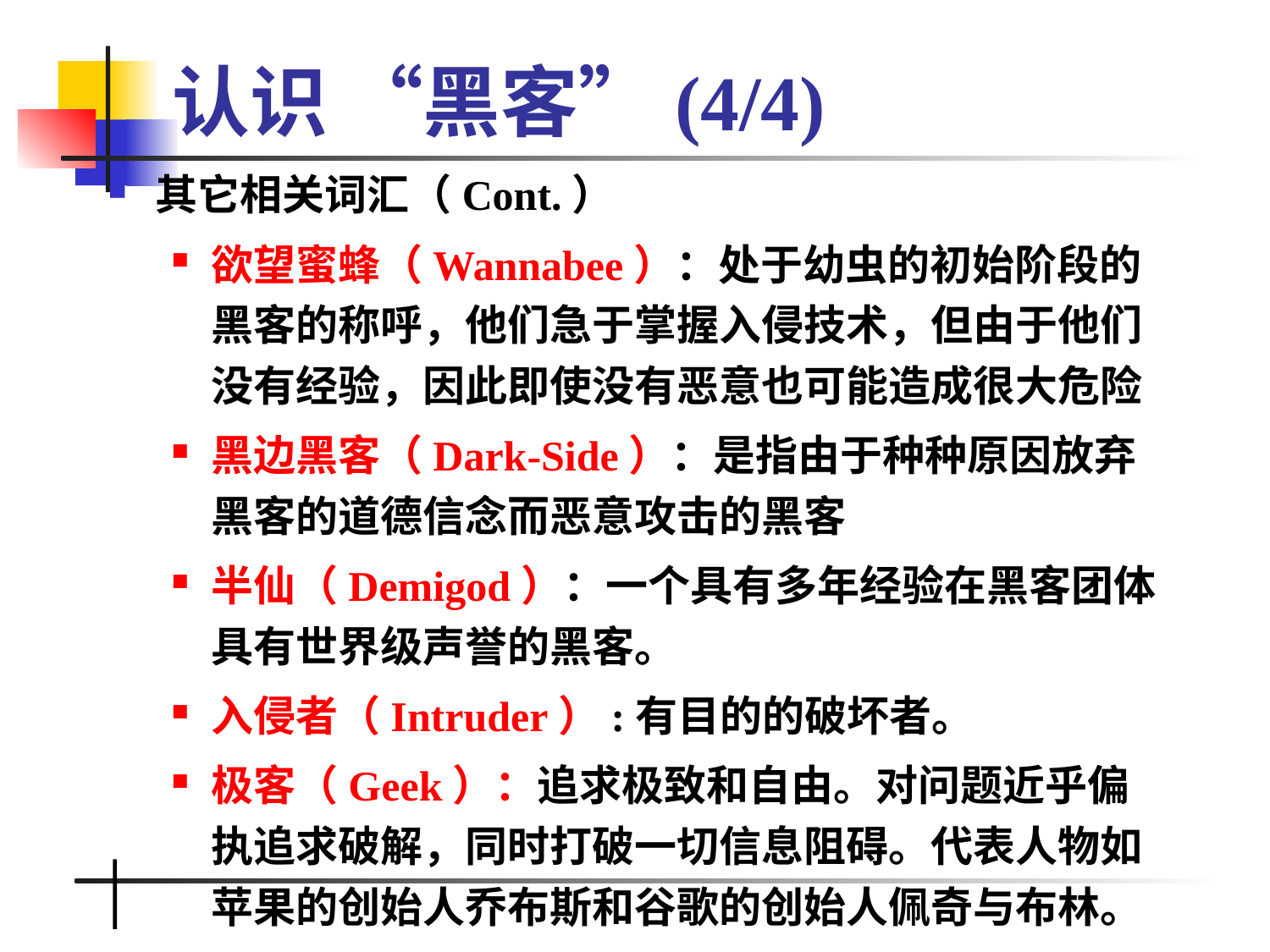

# 认识 “黑客”(4/4)
其它相关词汇（Cont.）
欲望蜜蜂（Wannabee）：处于幼虫的初始阶段的黑客的称呼，他们急于掌握入侵技术，但由于他们没有经验，因此即使没有恶意也可能造成很大危险
黑边黑客（Dark-Side）：是指由于种种原因放弃黑客的道德信念而恶意攻击的黑客
半仙（Demigod）：一个具有多年经验在黑客团体具有世界级声誉的黑客。
入侵者（Intruder）:有目的的破坏者。
极客（Geek）：追求极致和自由。对问题近乎偏执追求破解，同时打破一切信息阻碍。代表人物如苹果的创始人乔布斯和谷歌的创始人佩奇与布林。